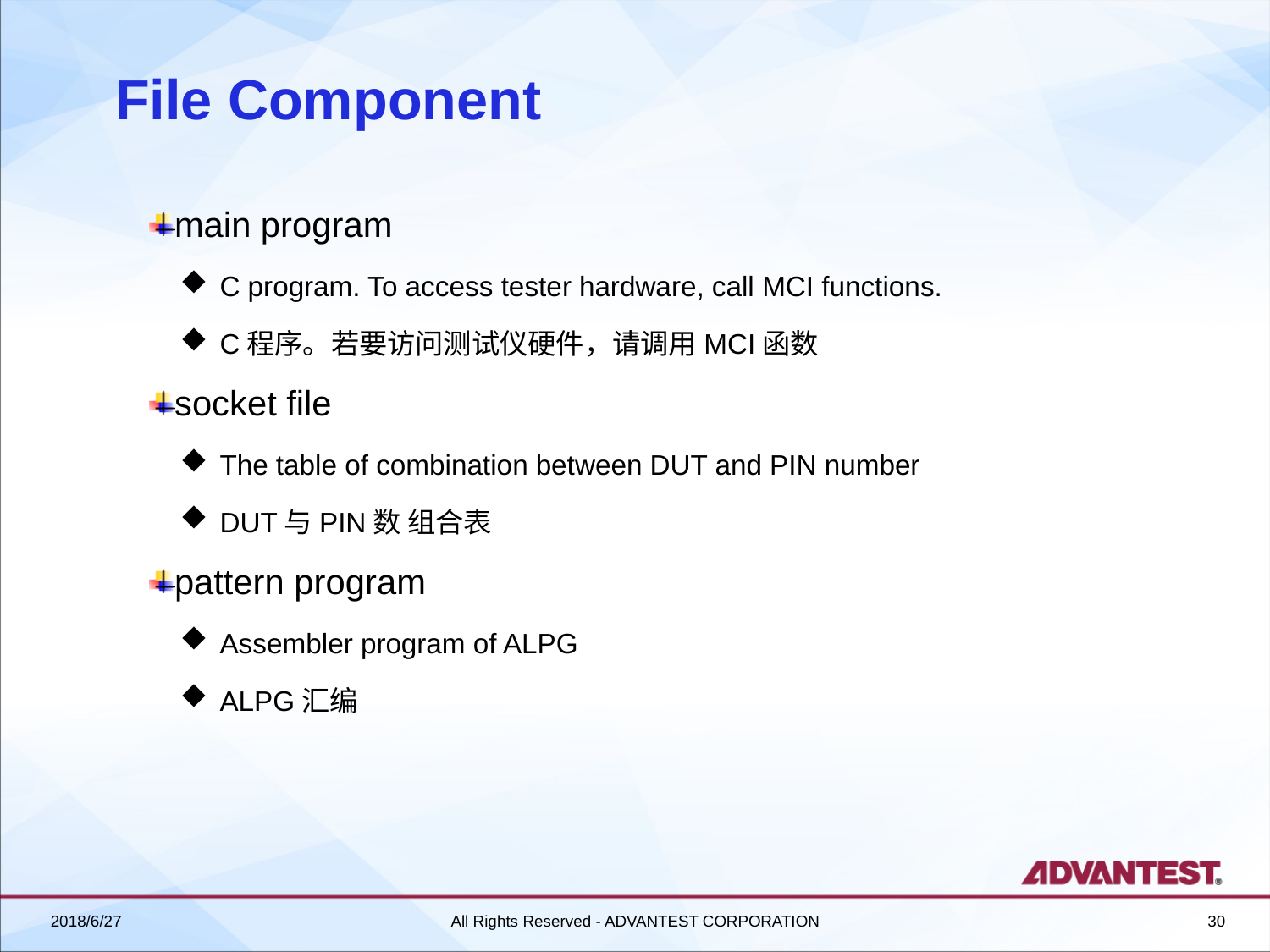

# File Component
main program
C program. To access tester hardware, call MCI functions.
C程序。若要访问测试仪硬件，请调用MCI函数
socket file
The table of combination between DUT and PIN number
DUT与PIN数 组合表
pattern program
Assembler program of ALPG
ALPG汇编
2018/6/27
All Rights Reserved - ADVANTEST CORPORATION
30